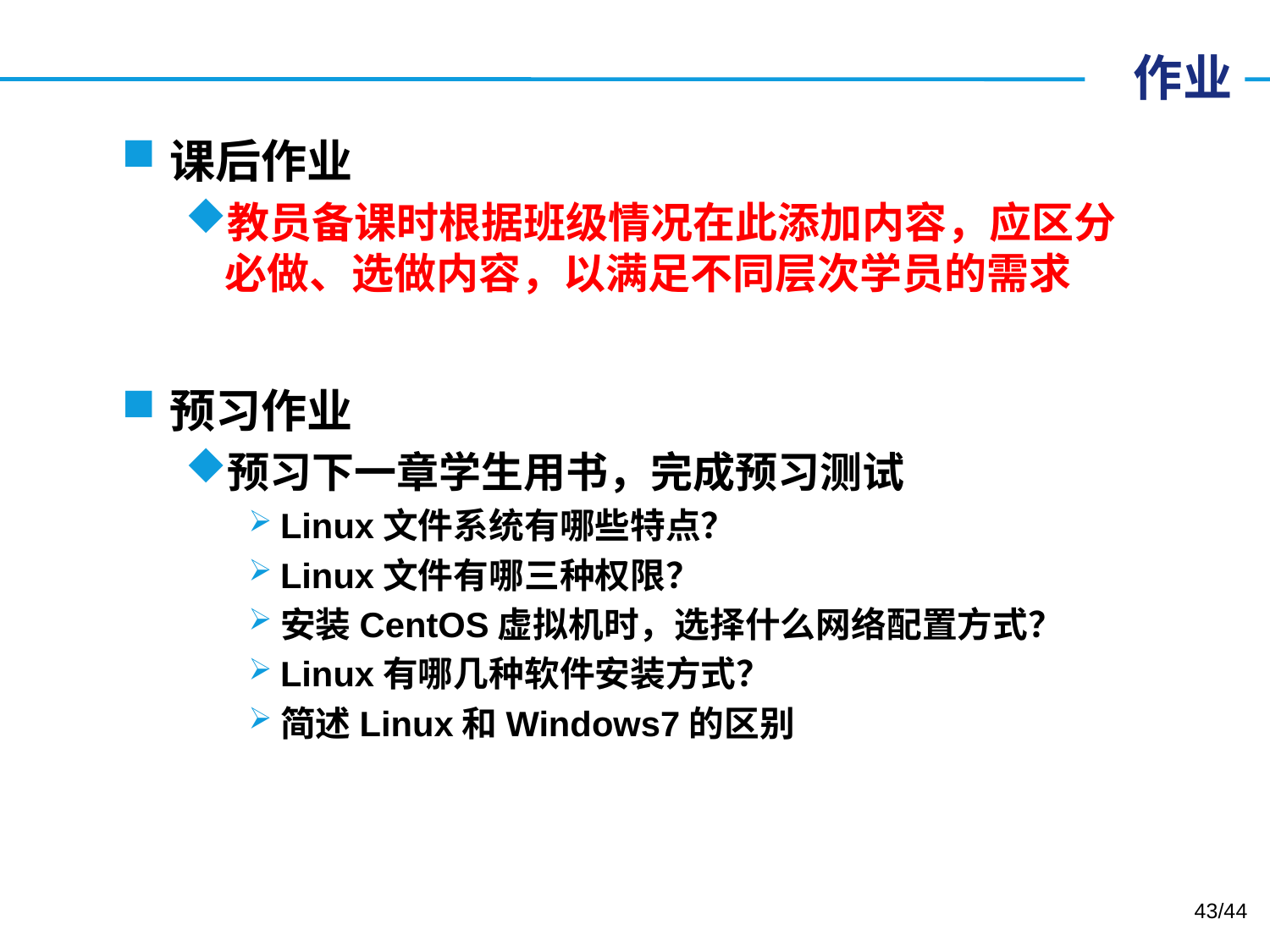

# 作业
课后作业
教员备课时根据班级情况在此添加内容，应区分必做、选做内容，以满足不同层次学员的需求

预习作业
预习下一章学生用书，完成预习测试
Linux文件系统有哪些特点？
Linux文件有哪三种权限？
安装CentOS虚拟机时，选择什么网络配置方式？
Linux有哪几种软件安装方式？
简述Linux和Windows7的区别
43/44